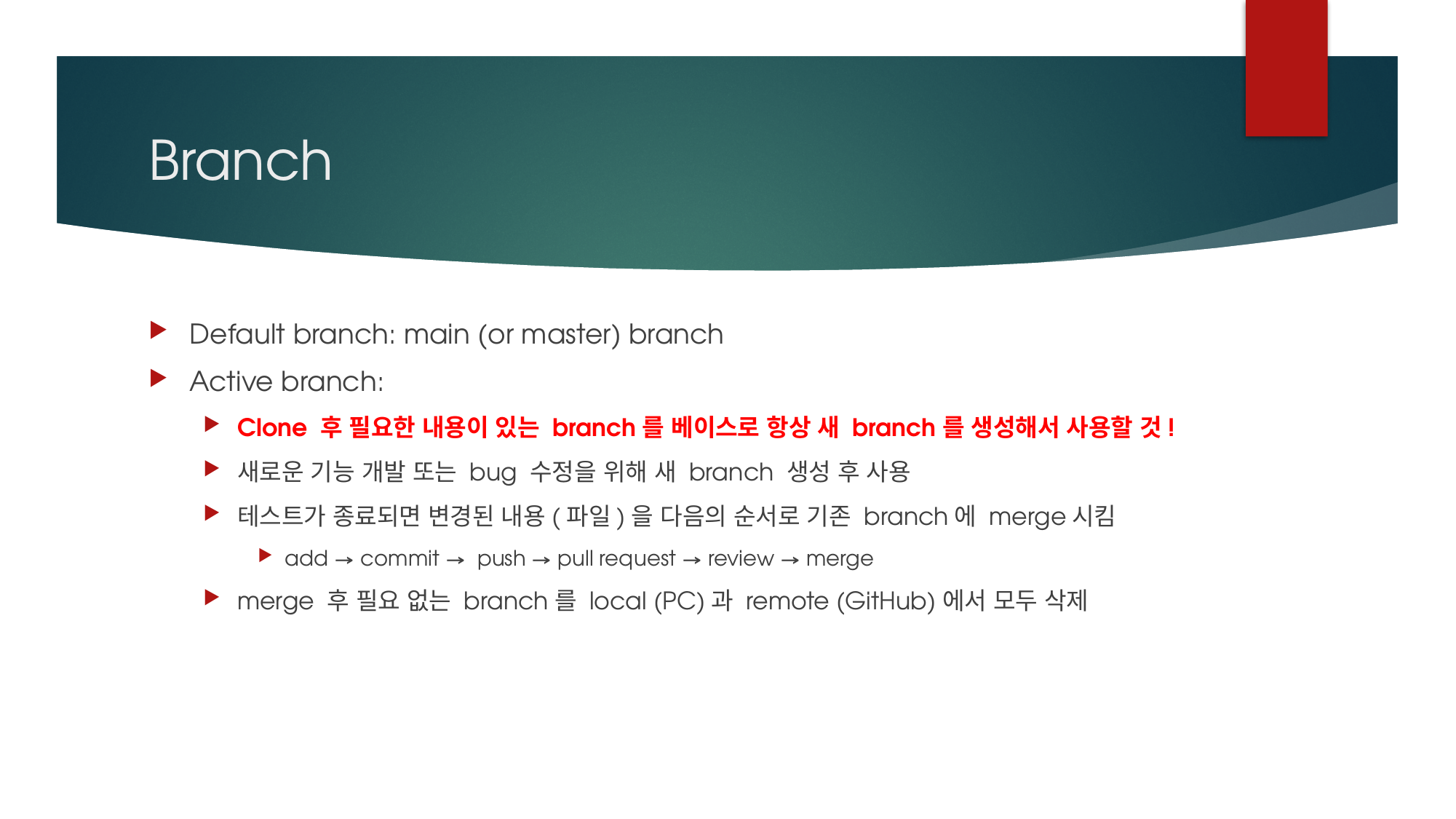

# Branch
Default branch: main (or master) branch
Active branch:
Clone 후 필요한 내용이 있는 branch를 베이스로 항상 새 branch를 생성해서 사용할 것!
새로운 기능 개발 또는 bug 수정을 위해 새 branch 생성 후 사용
테스트가 종료되면 변경된 내용(파일)을 다음의 순서로 기존 branch에 merge시킴
add → commit →  push → pull request → review → merge
merge 후 필요 없는 branch를 local (PC)과 remote (GitHub)에서 모두 삭제